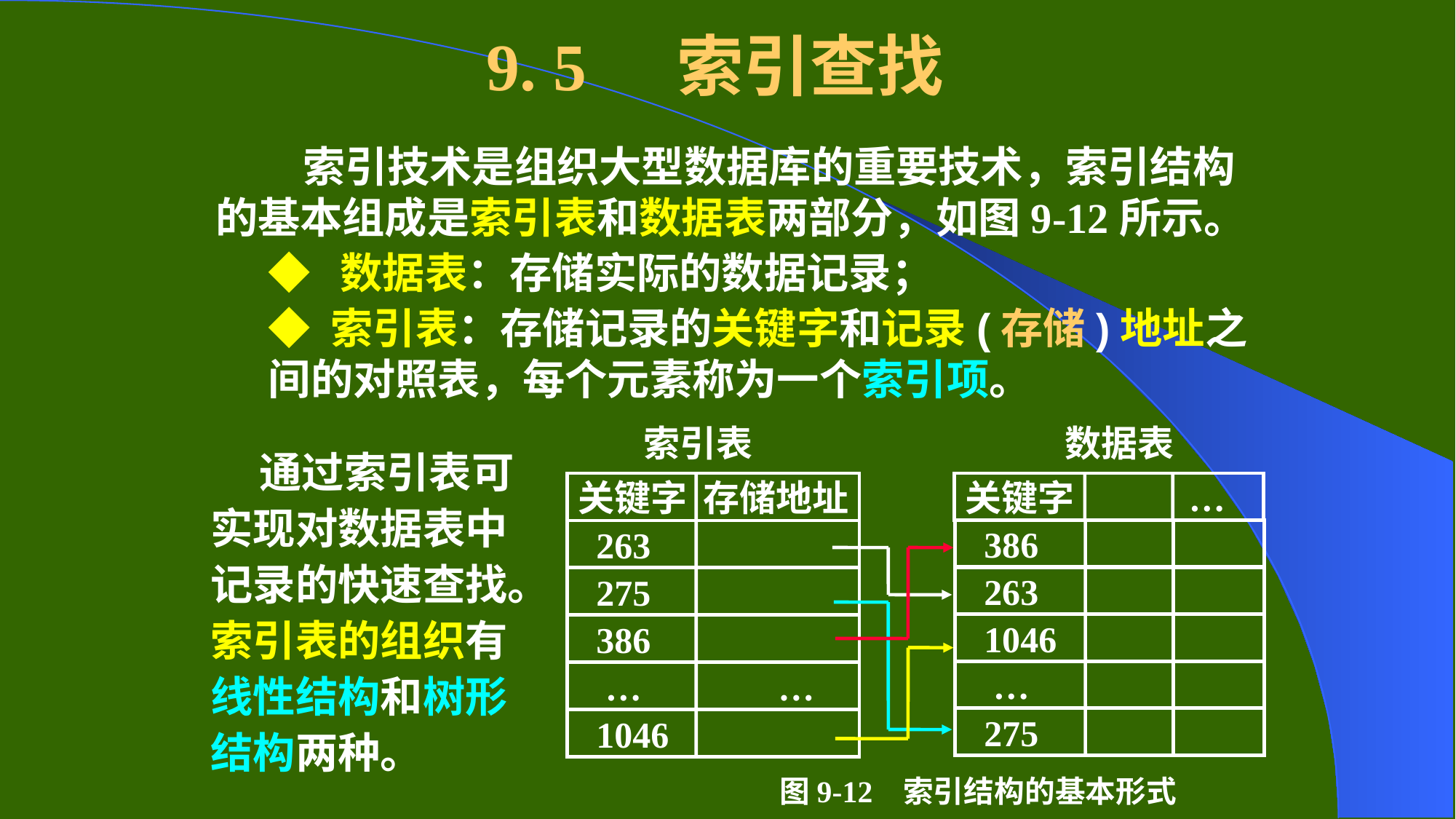

# 9. 5    索引查找
        索引技术是组织大型数据库的重要技术，索引结构的基本组成是索引表和数据表两部分，如图9-12所示。
◆  数据表：存储实际的数据记录；
◆ 索引表：存储记录的关键字和记录(存储)地址之间的对照表，每个元素称为一个索引项。
索引表
数据表
关键字  存储地址

  263

  275

  386

   …               …

  1046

关键字              …

  386

  263

  1046

   …

  275

图9-12   索引结构的基本形式
    通过索引表可实现对数据表中记录的快速查找。索引表的组织有线性结构和树形结构两种。